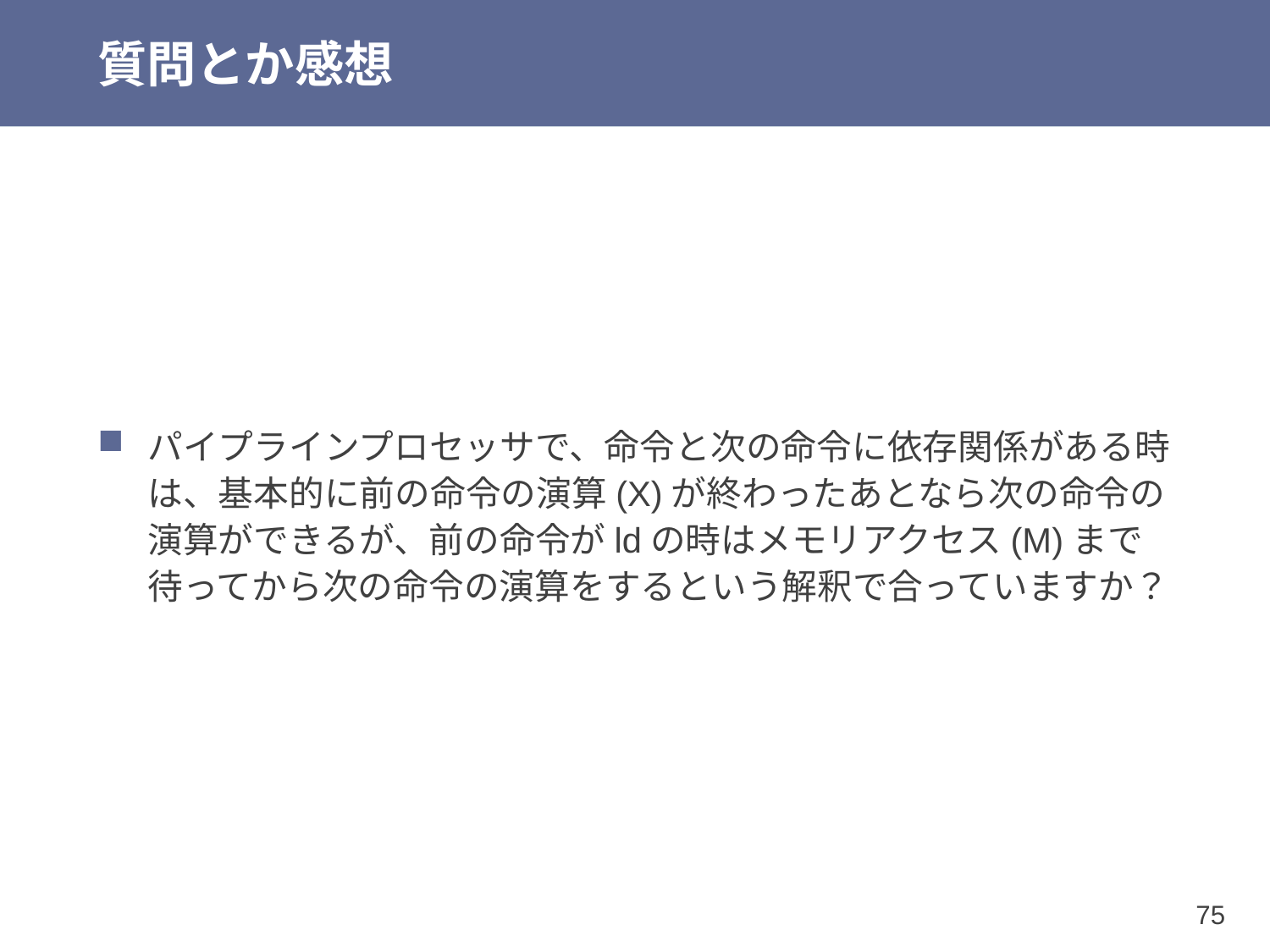

# 質問とか感想
パイプラインプロセッサで、命令と次の命令に依存関係がある時は、基本的に前の命令の演算(X)が終わったあとなら次の命令の演算ができるが、前の命令がldの時はメモリアクセス(M)まで待ってから次の命令の演算をするという解釈で合っていますか？